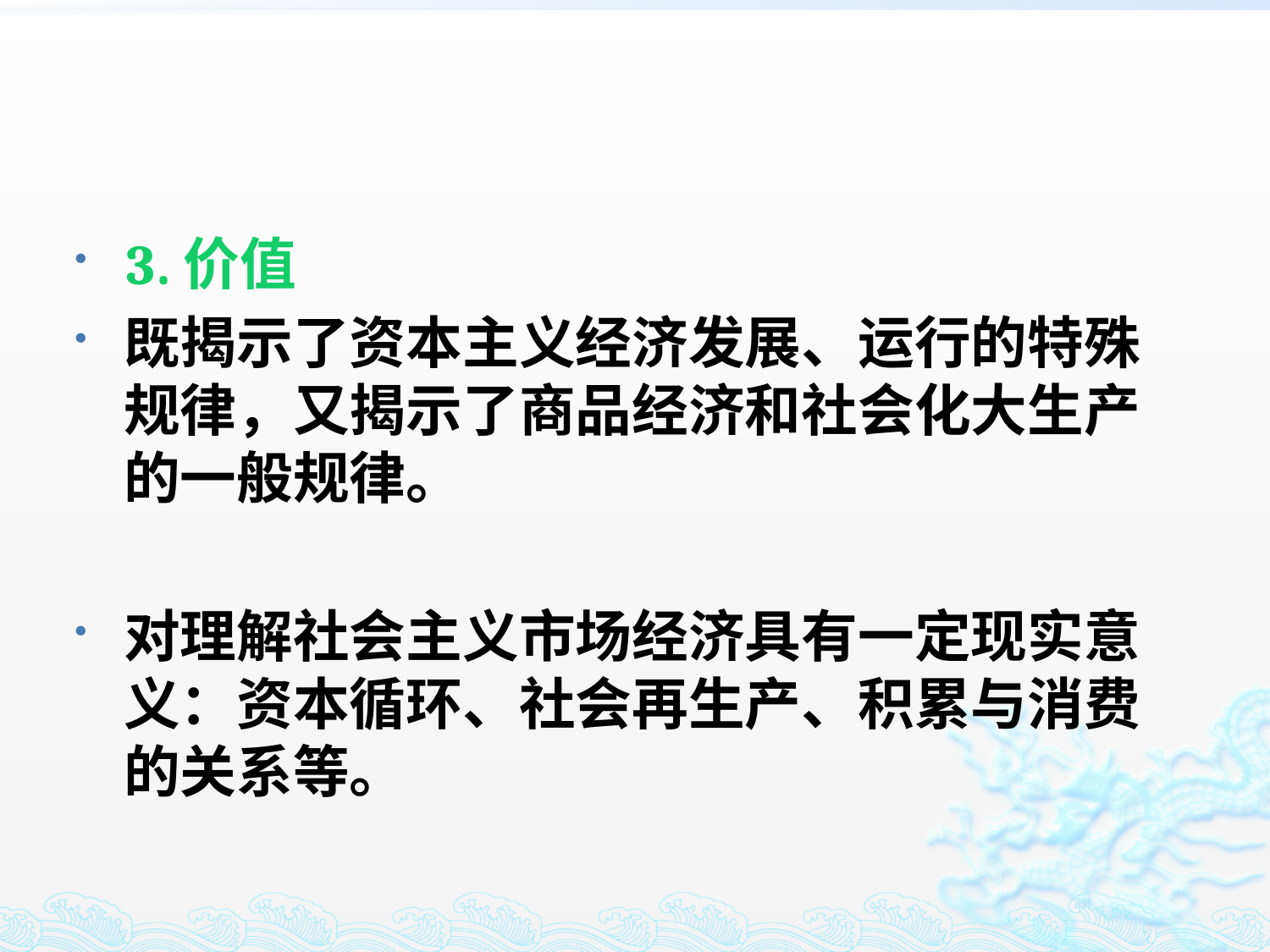

3.价值
既揭示了资本主义经济发展、运行的特殊规律，又揭示了商品经济和社会化大生产的一般规律。

对理解社会主义市场经济具有一定现实意义：资本循环、社会再生产、积累与消费的关系等。